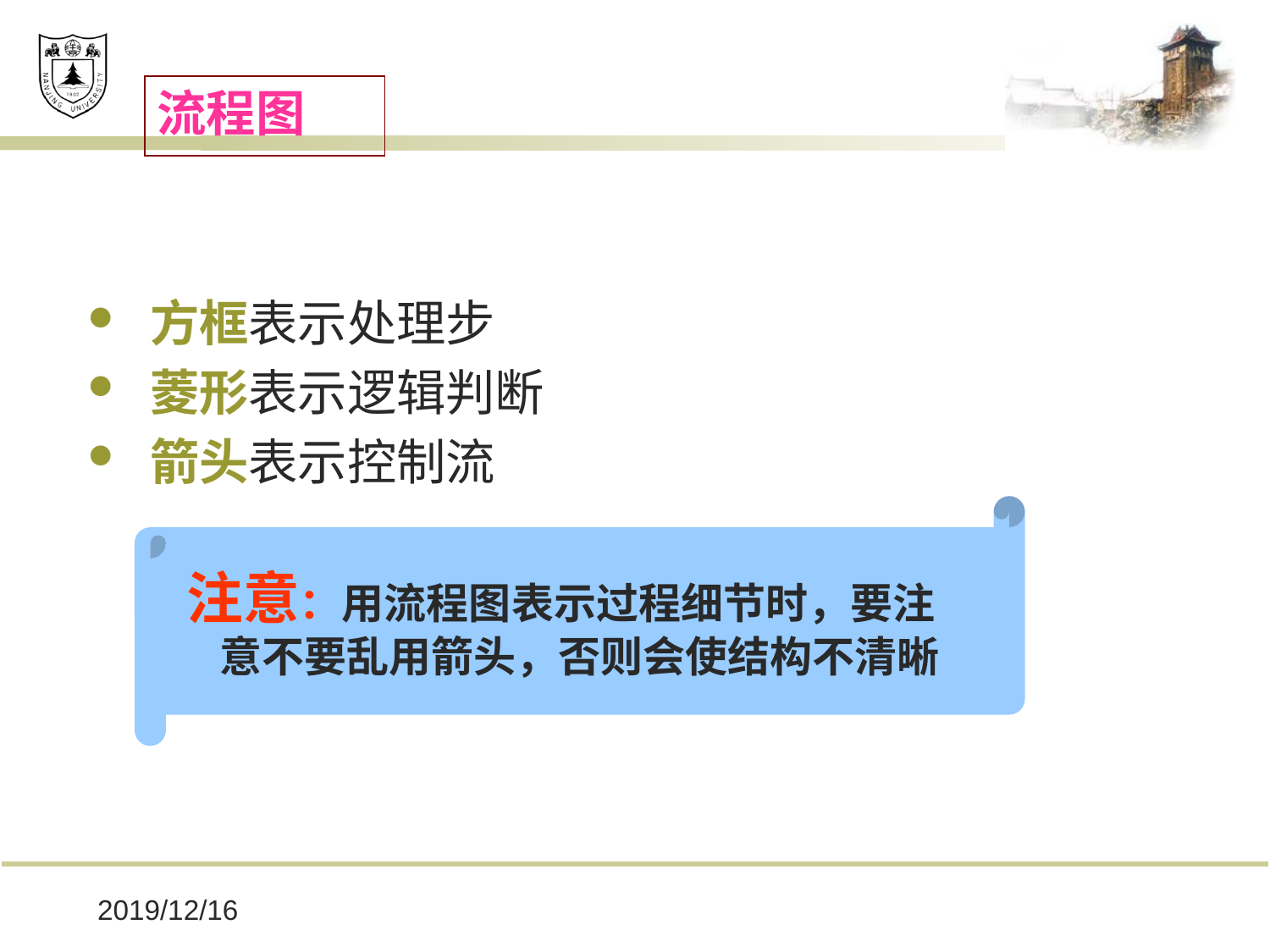

流程图
方框表示处理步
菱形表示逻辑判断
箭头表示控制流

  注意：用流程图表示过程细节时，要注意不要乱用箭头，否则会使结构不清晰
2019/12/16